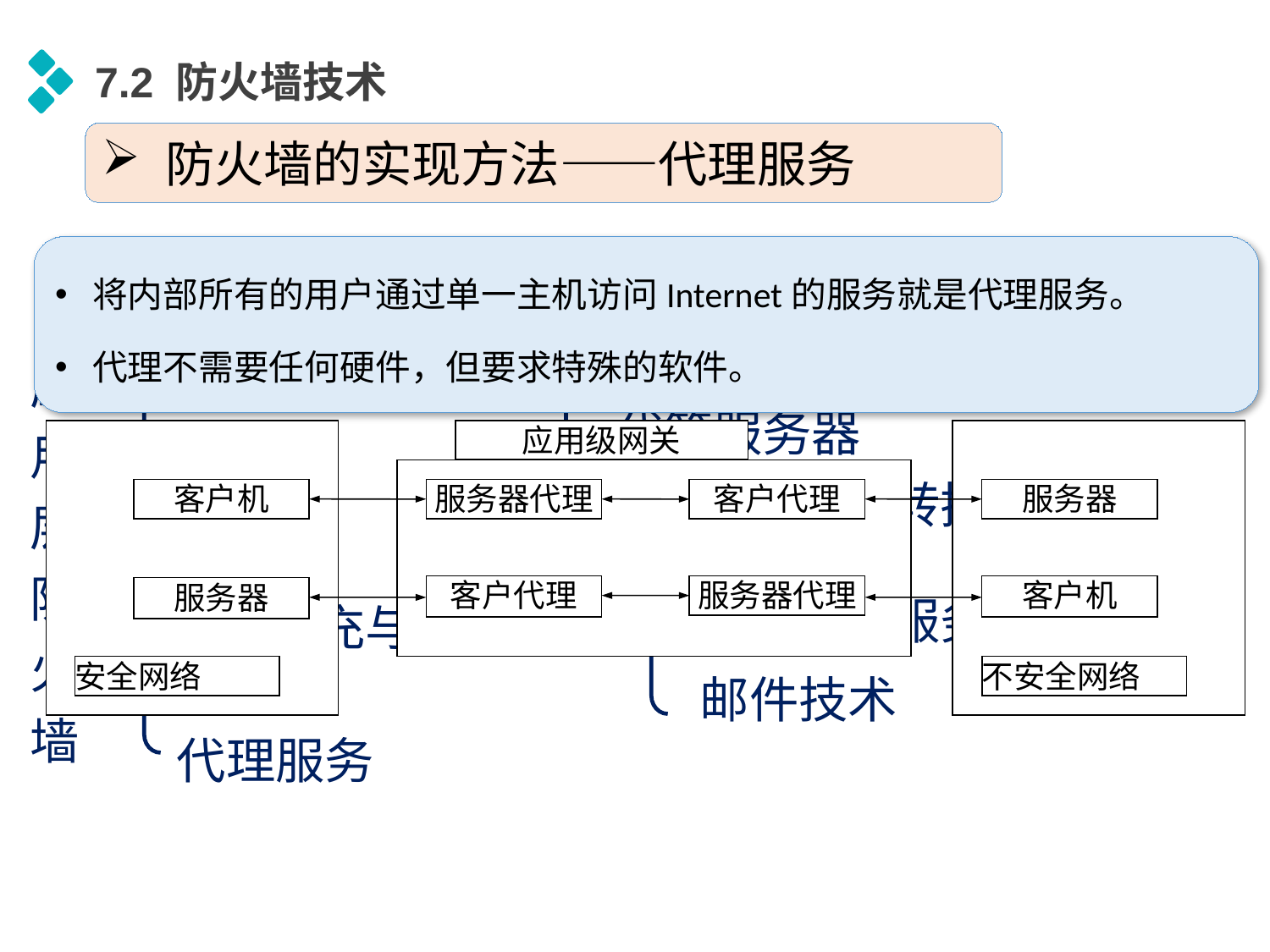

7.2 防火墙技术

防火墙的实现方法——代理服务
将内部所有的用户通过单一主机访问Internet的服务就是代理服务。
代理不需要任何硬件，但要求特殊的软件。
应用网关代理防火墙

应用层防火墙
回路级代理服务器
代理与代管服务

代管服务器

应用级网关

客户机
服务器代理
客户代理
服务器

客户代理
服务器代理
客户机
服务器

安全网络
不安全网络
网络地址转换器（NAT）

隔离域名服务器
地址扩充与地址保护
邮件技术
代理服务